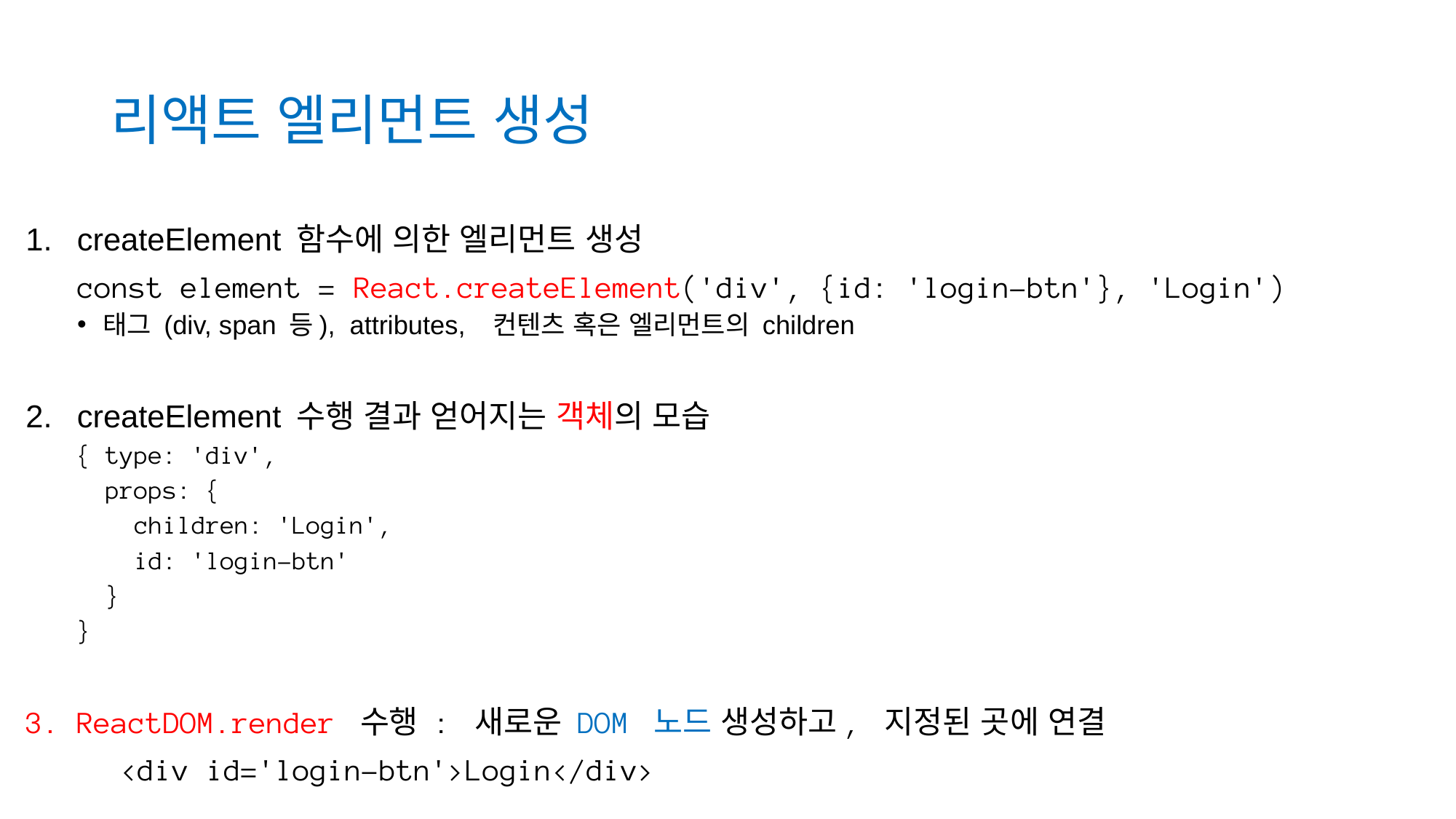

# 리액트 엘리먼트 생성
createElement 함수에 의한 엘리먼트 생성
   const element = React.createElement('div', {id: 'login-btn'}, 'Login')
태그 (div, span 등),  attributes,   컨텐츠 혹은 엘리먼트의 children

createElement 수행 결과 얻어지는 객체의 모습
{ type: 'div',
  props: {
    children: 'Login',
    id: 'login-btn'
  }
}

ReactDOM.render 수행 : 새로운 DOM 노드 생성하고, 지정된 곳에 연결
	<div id='login-btn'>Login</div>